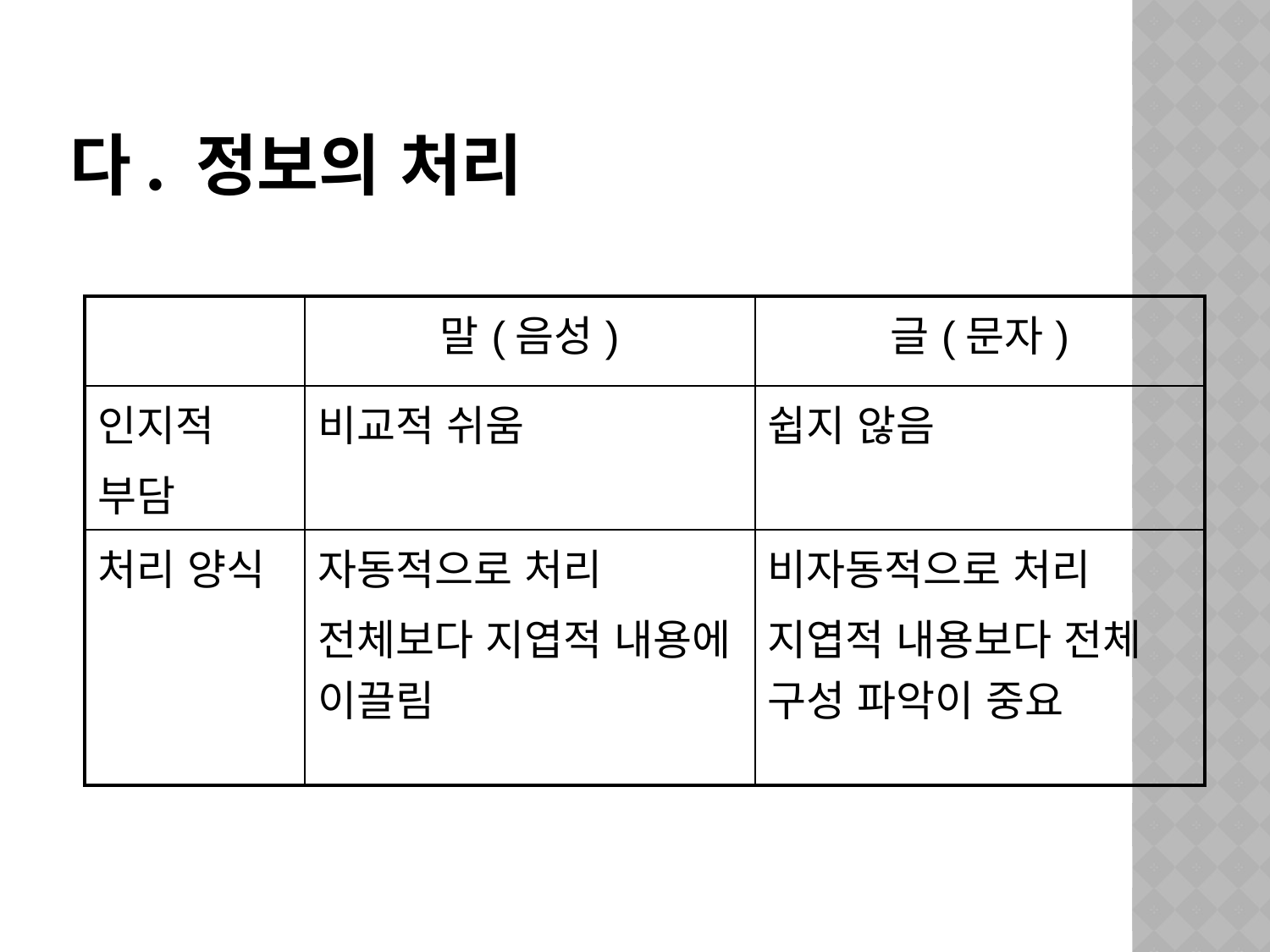

# 다. 정보의 처리
|  | 말(음성) | 글(문자) |
| --- | --- | --- |
| 인지적 부담 | 비교적 쉬움 | 쉽지 않음 |
| 처리 양식 | 자동적으로 처리 전체보다 지엽적 내용에 이끌림 | 비자동적으로 처리 지엽적 내용보다 전체 구성 파악이 중요 |